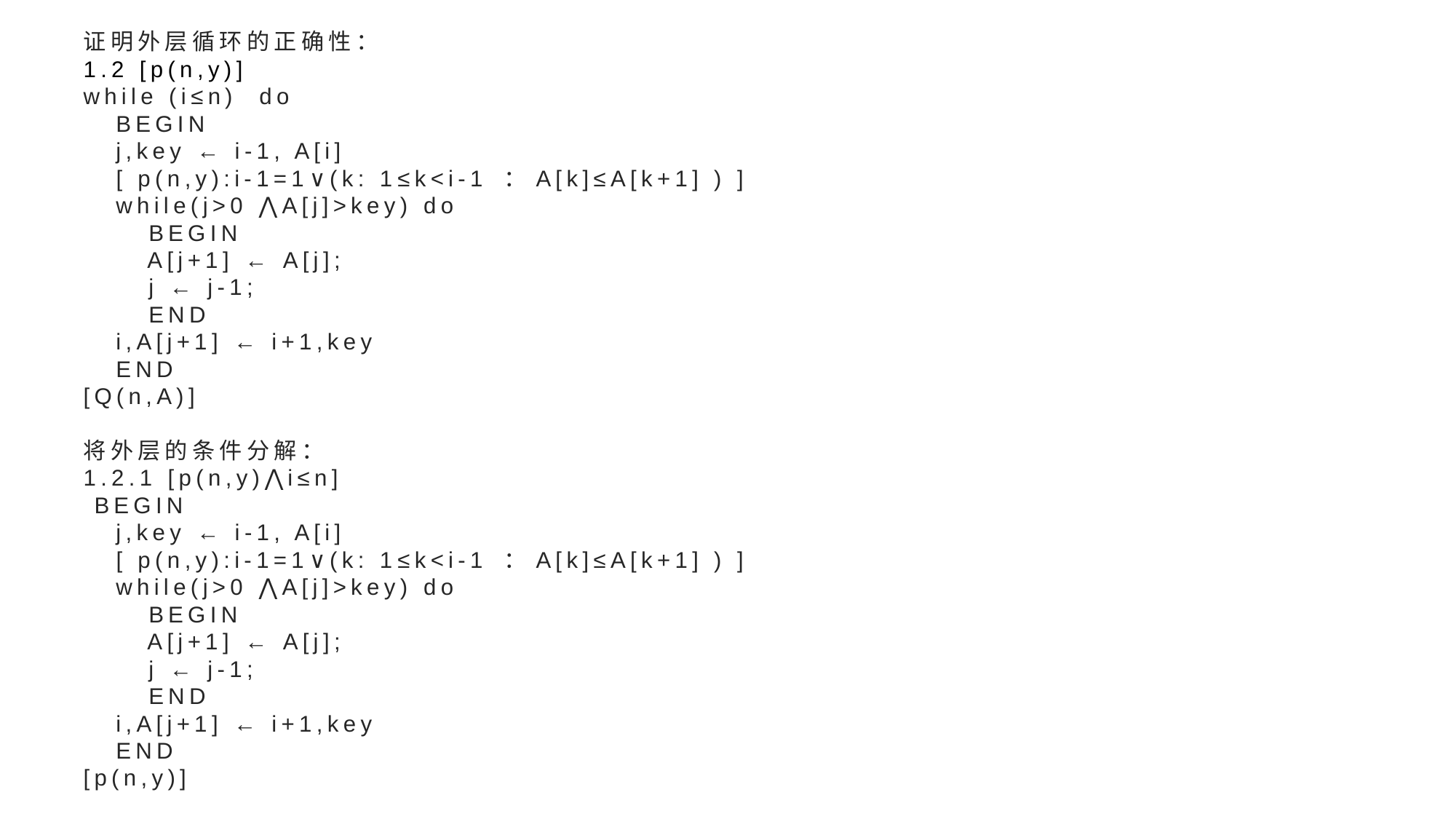

# 证明外层循环的正确性： 1.2 [p(n,y)] while (i≤n)  do BEGIN j,key ← i-1, A[i] [ p(n,y):i-1=1∨(k: 1≤k<i-1 ：A[k]≤A[k+1] ) ] while(j>0 ⋀A[j]>key) do BEGIN A[j+1] ← A[j]; j ← j-1; END i,A[j+1] ← i+1,key END [Q(n,A)] 将外层的条件分解： 1.2.1 [p(n,y)⋀i≤n] BEGIN j,key ← i-1, A[i] [ p(n,y):i-1=1∨(k: 1≤k<i-1 ：A[k]≤A[k+1] ) ] while(j>0 ⋀A[j]>key) do BEGIN A[j+1] ← A[j]; j ← j-1; END i,A[j+1] ← i+1,key END [p(n,y)]